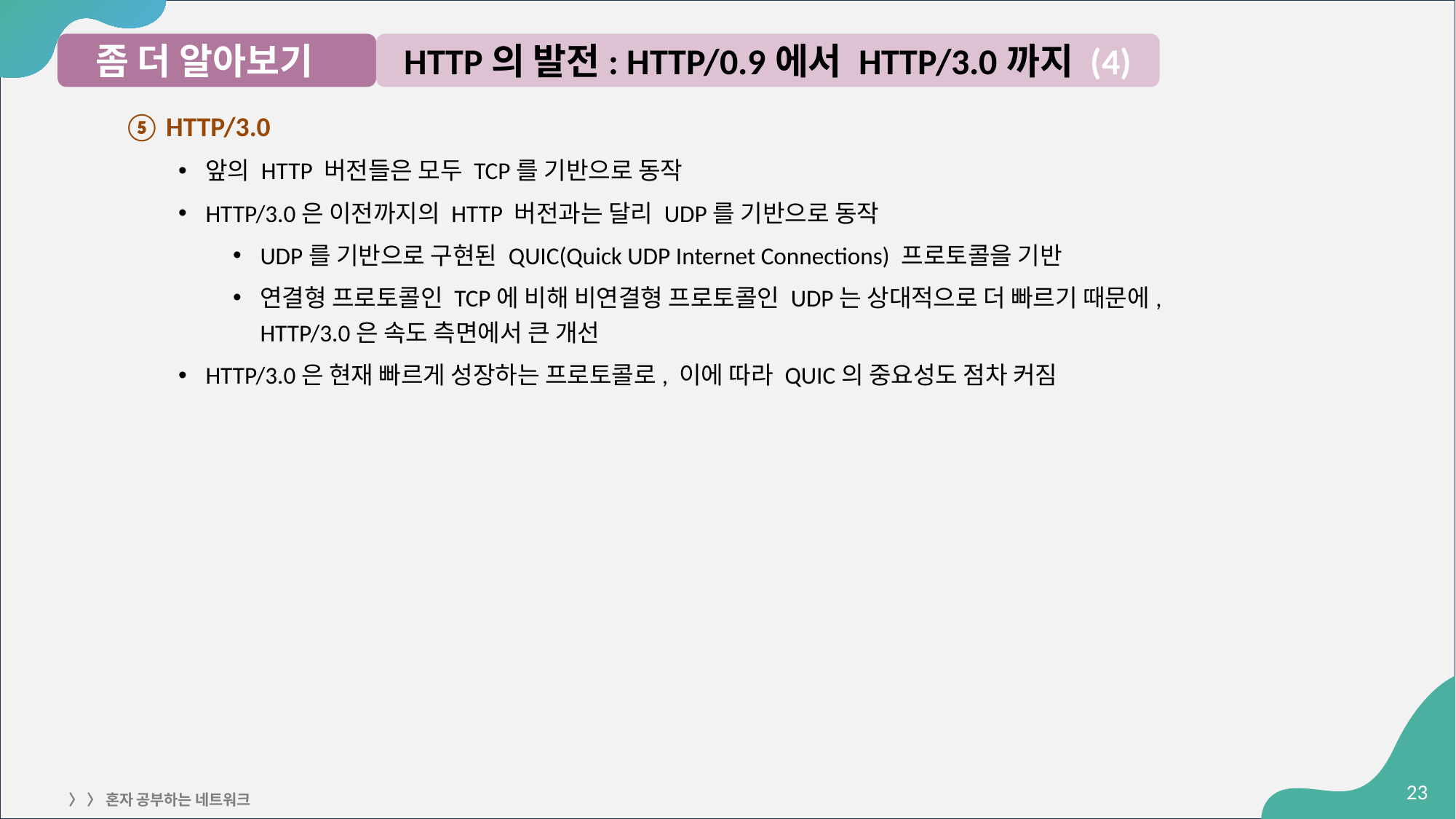

좀 더 알아보기
HTTP의 발전: HTTP/0.9에서 HTTP/3.0까지 (4)
⑤ HTTP/3.0
앞의 HTTP 버전들은 모두 TCP를 기반으로 동작
HTTP/3.0은 이전까지의 HTTP 버전과는 달리 UDP를 기반으로 동작
UDP를 기반으로 구현된 QUIC(Quick UDP Internet Connections) 프로토콜을 기반
연결형 프로토콜인 TCP에 비해 비연결형 프로토콜인 UDP는 상대적으로 더 빠르기 때문에,
HTTP/3.0은 속도 측면에서 큰 개선
HTTP/3.0은 현재 빠르게 성장하는 프로토콜로, 이에 따라 QUIC의 중요성도 점차 커짐

23
〉 〉 혼자 공부하는 네트워크